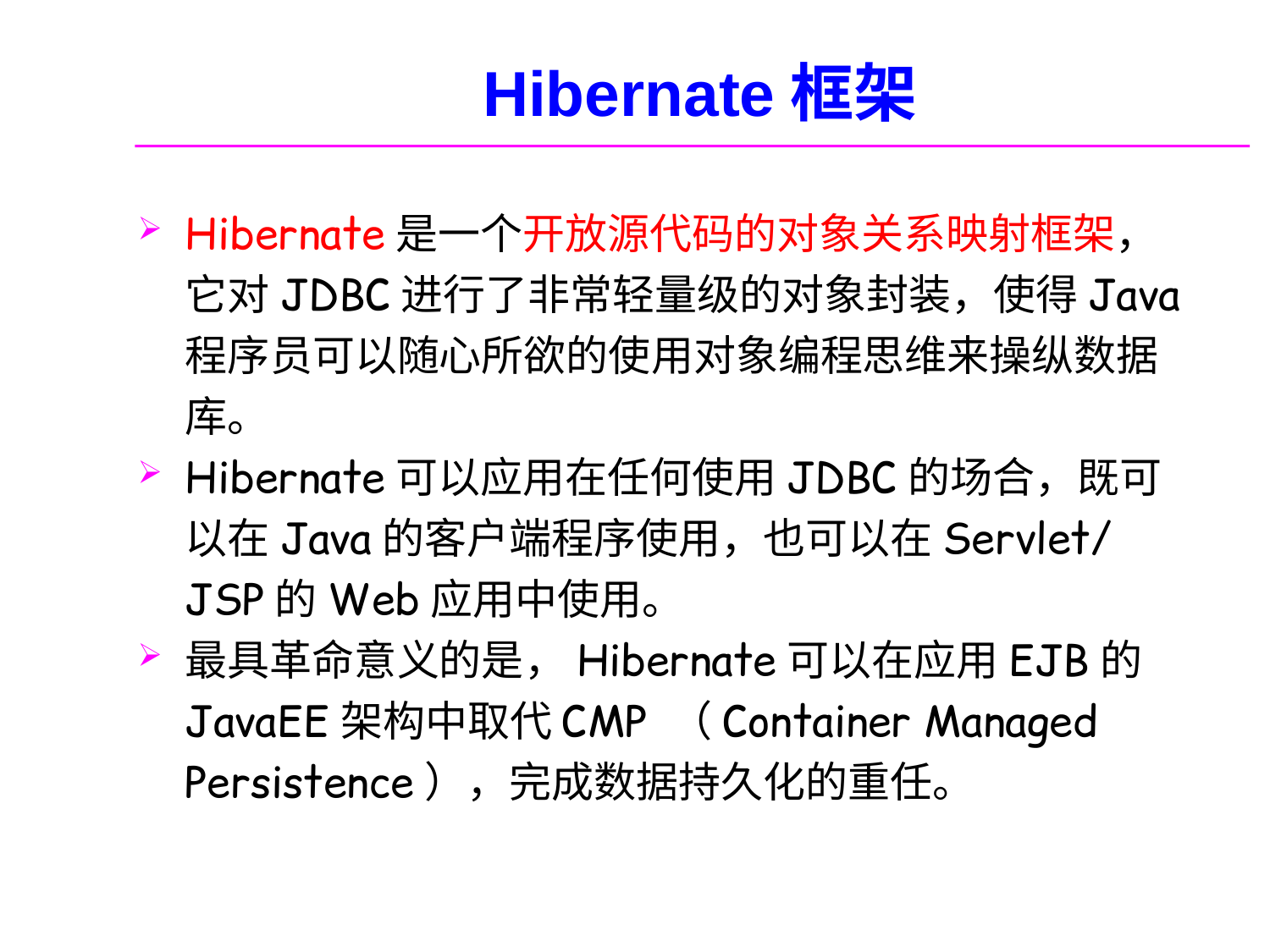

# Hibernate框架
Hibernate是一个开放源代码的对象关系映射框架，它对JDBC进行了非常轻量级的对象封装，使得Java程序员可以随心所欲的使用对象编程思维来操纵数据库。
Hibernate可以应用在任何使用JDBC的场合，既可以在Java的客户端程序使用，也可以在Servlet/JSP的Web应用中使用。
最具革命意义的是，Hibernate可以在应用EJB的JavaEE架构中取代CMP （Container Managed Persistence），完成数据持久化的重任。
46